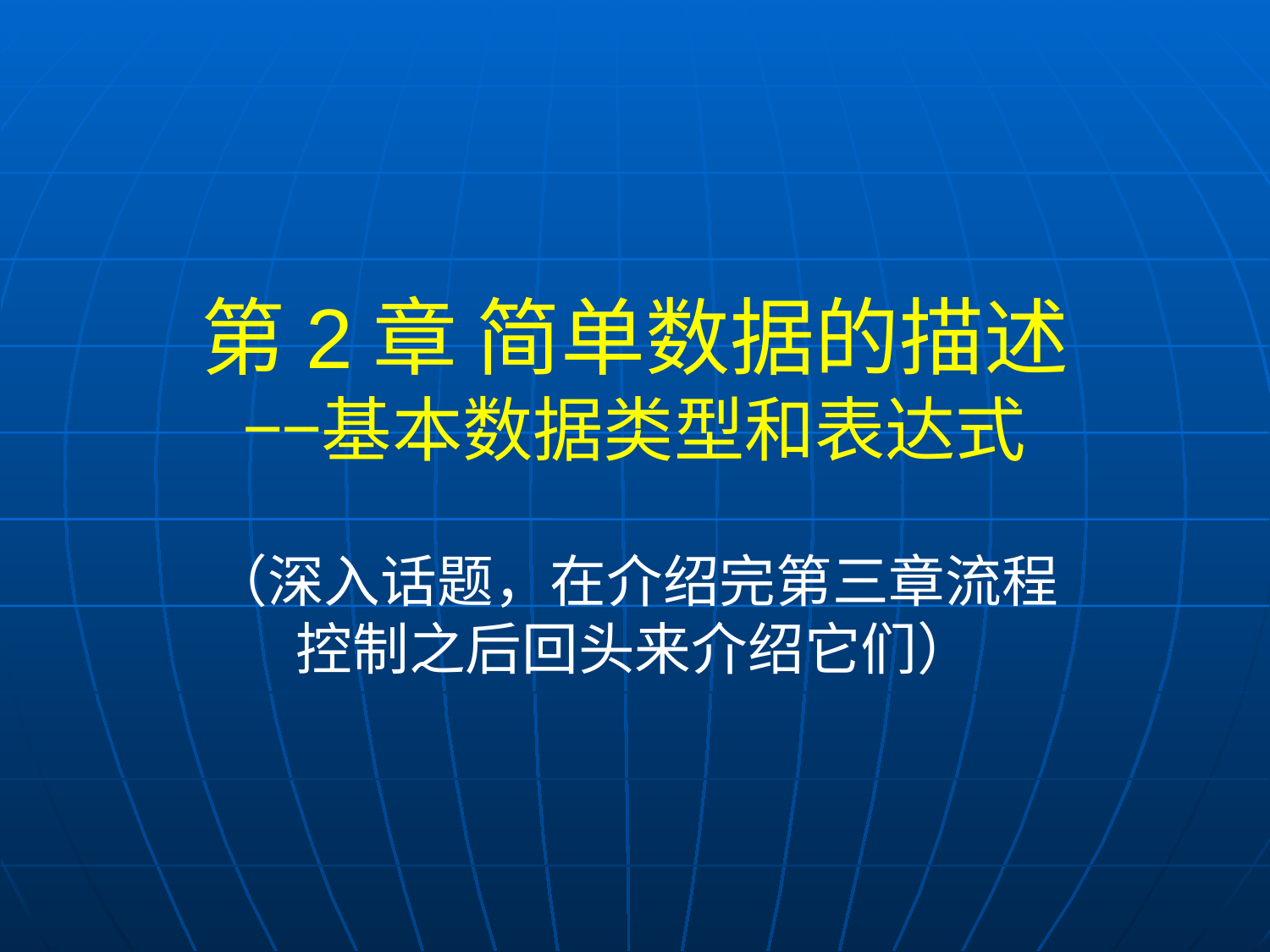

# 第2章 简单数据的描述 −−基本数据类型和表达式
（深入话题，在介绍完第三章流程控制之后回头来介绍它们）